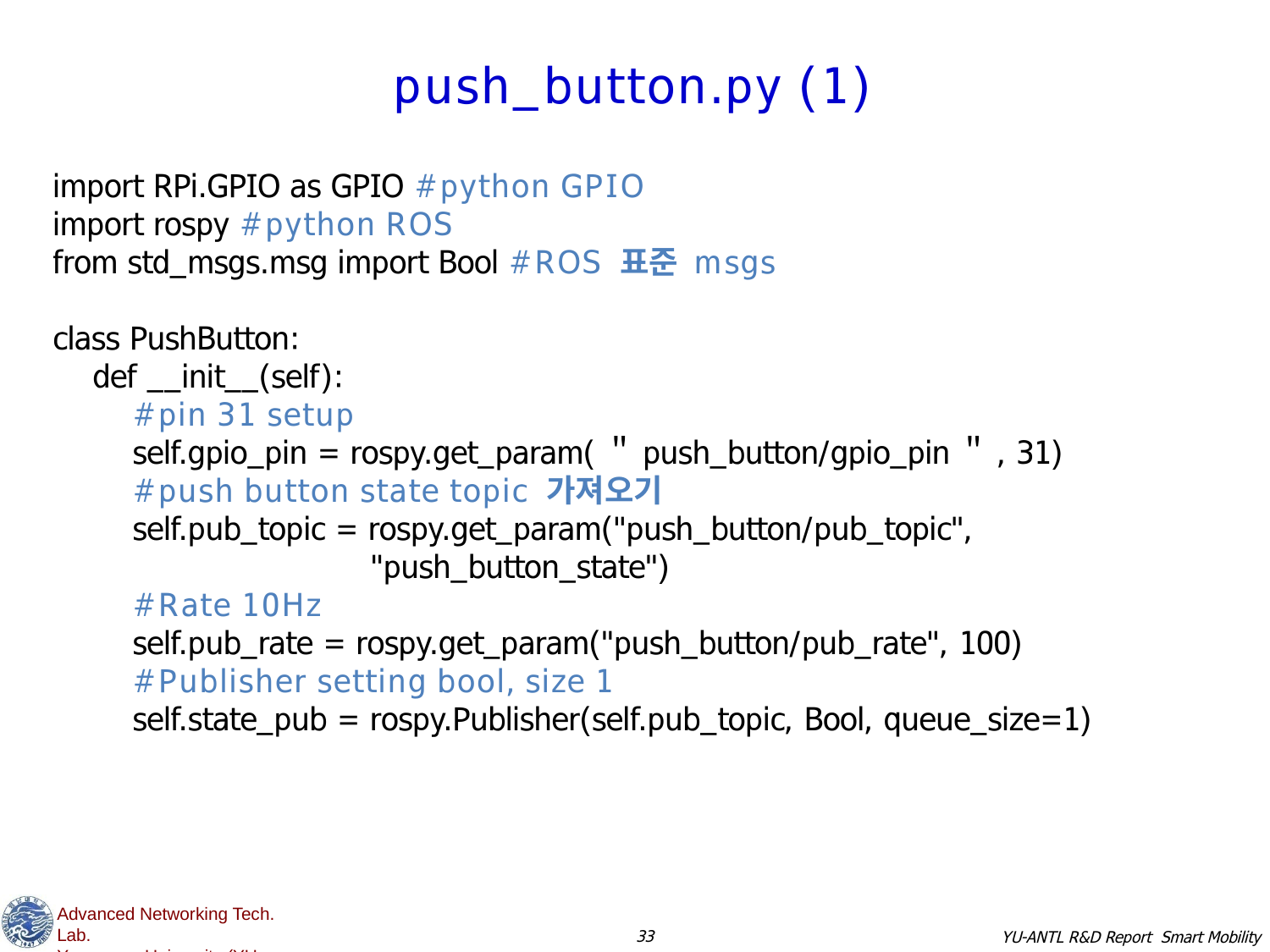

# push_button.py (1)
import RPi.GPIO as GPIO #python GPIO
import rospy #python ROS
from std_msgs.msg import Bool #ROS 표준 msgs

class PushButton:
    def __init__(self):
        #pin 31 setup
        self.gpio_pin = rospy.get_param(＂push_button/gpio_pin＂, 31)
        #push button state topic 가져오기
        self.pub_topic = rospy.get_param("push_button/pub_topic",
                                "push_button_state")
        #Rate 10Hz
        self.pub_rate = rospy.get_param("push_button/pub_rate", 100)
        #Publisher setting bool, size 1
        self.state_pub = rospy.Publisher(self.pub_topic, Bool, queue_size=1)